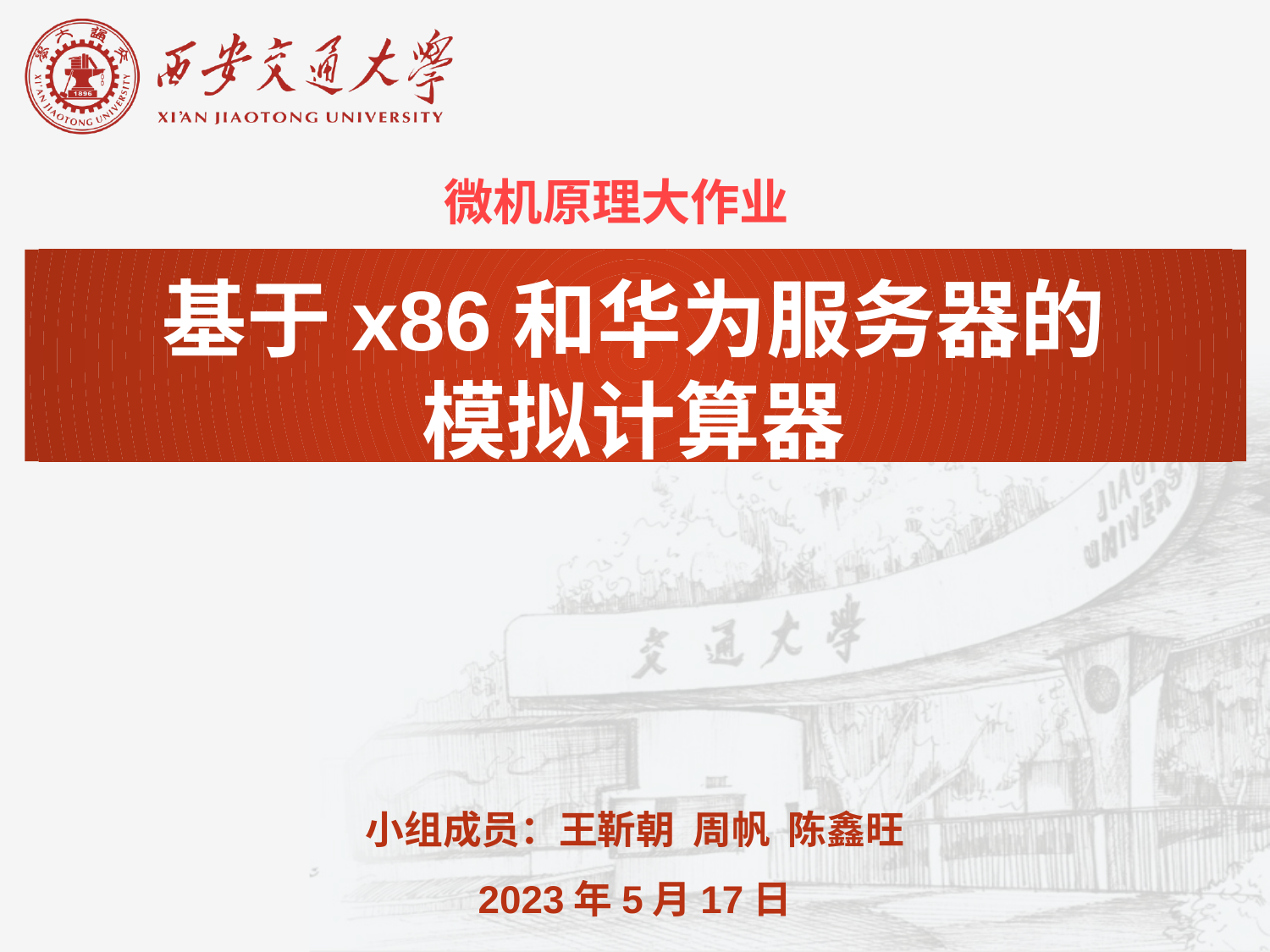

微机原理大作业
基于x86和华为服务器的
模拟计算器
小组成员：王靳朝  周帆  陈鑫旺
2023年5月17日